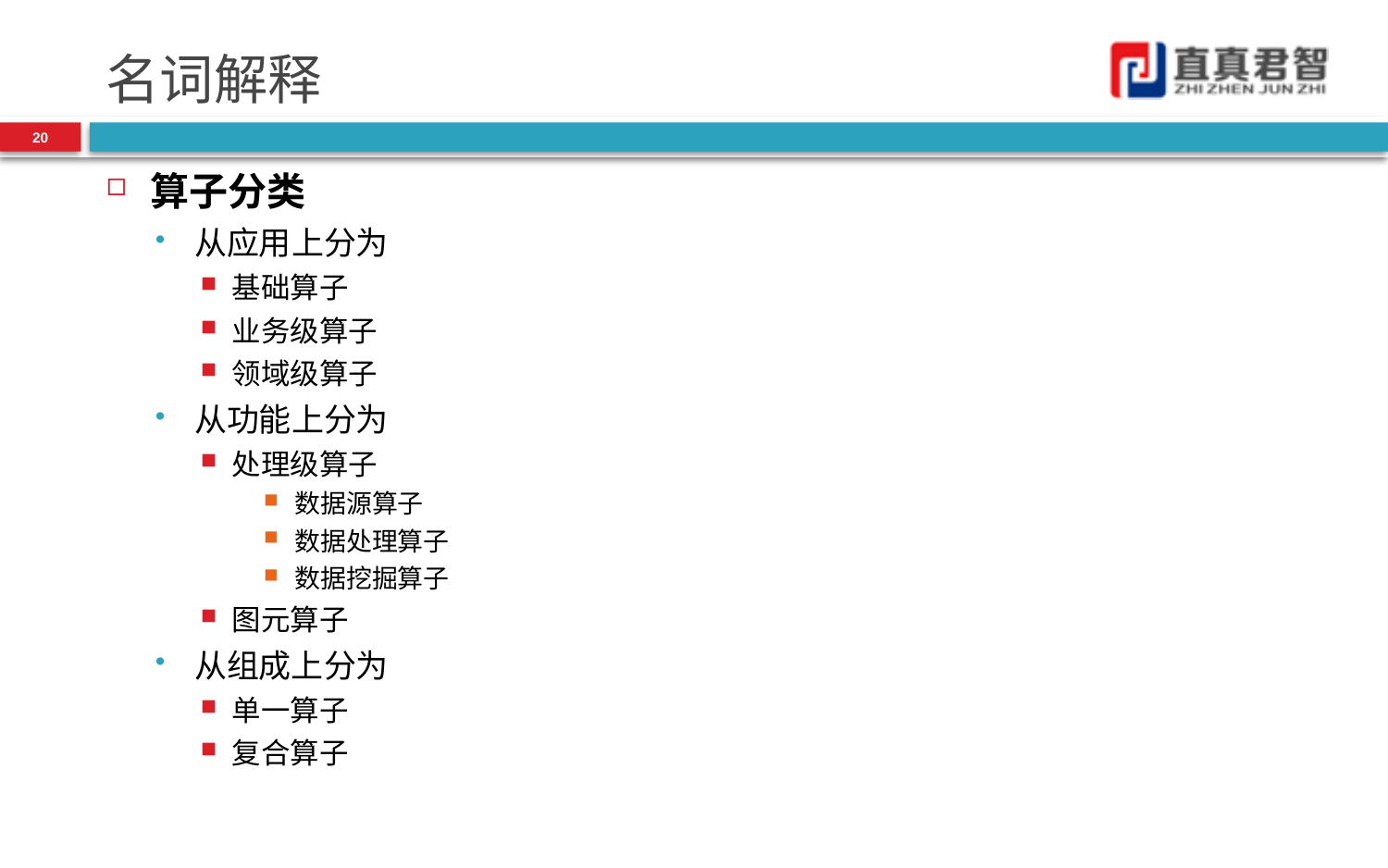

# 名词解释
20
算子分类
从应用上分为
基础算子
业务级算子
领域级算子
从功能上分为
处理级算子
数据源算子
数据处理算子
数据挖掘算子
图元算子
从组成上分为
单一算子
复合算子